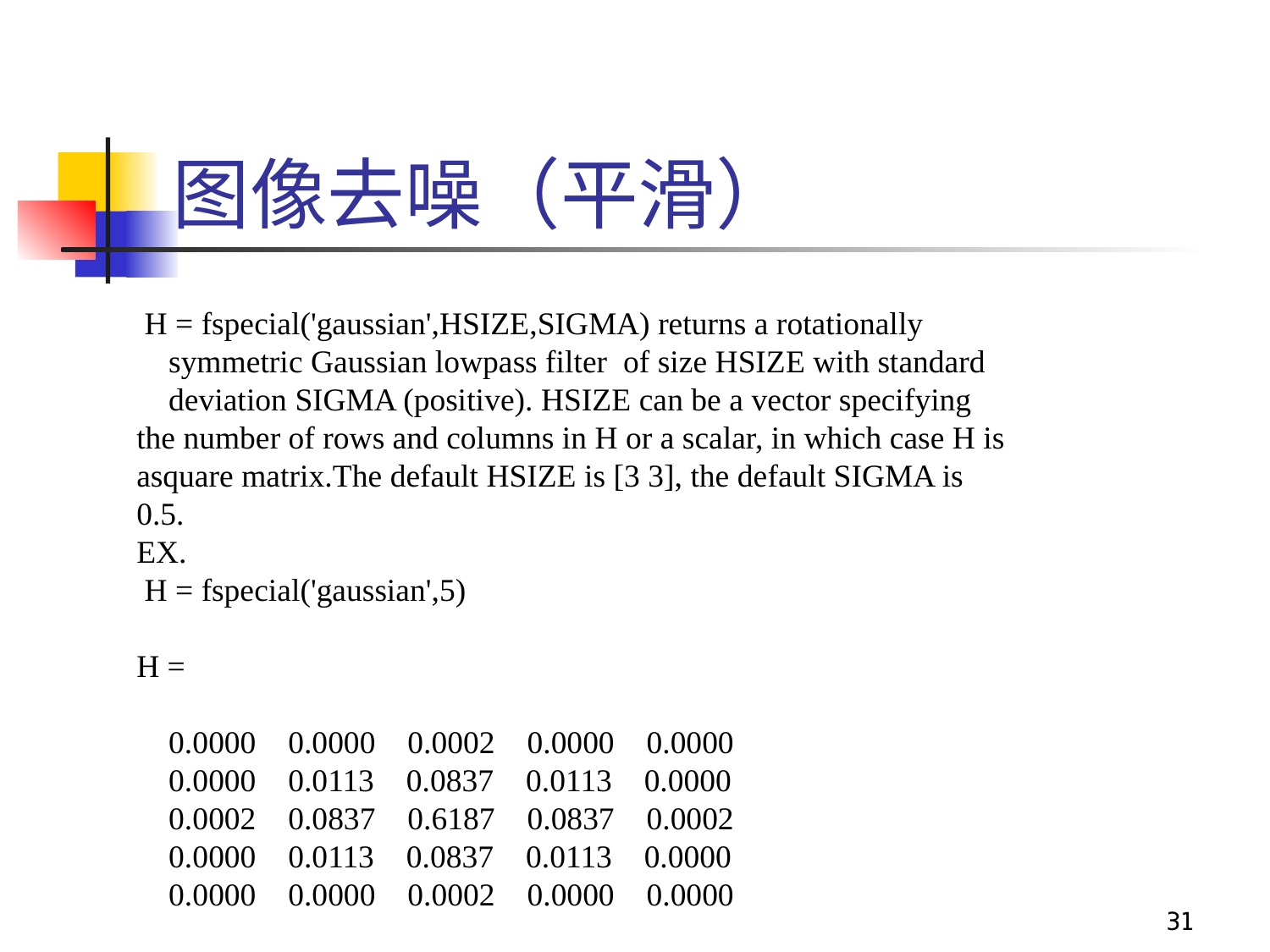

图像去噪（平滑）
 H = fspecial('gaussian',HSIZE,SIGMA) returns a rotationally
    symmetric Gaussian lowpass filter  of size HSIZE with standard
    deviation SIGMA (positive). HSIZE can be a vector specifying the number of rows and columns in H or a scalar, in which case H is asquare matrix.The default HSIZE is [3 3], the default SIGMA is 0.5.
EX.
 H = fspecial('gaussian',5)

H =

    0.0000    0.0000    0.0002    0.0000    0.0000
    0.0000    0.0113    0.0837    0.0113    0.0000
    0.0002    0.0837    0.6187    0.0837    0.0002
    0.0000    0.0113    0.0837    0.0113    0.0000
    0.0000    0.0000    0.0002    0.0000    0.0000
31